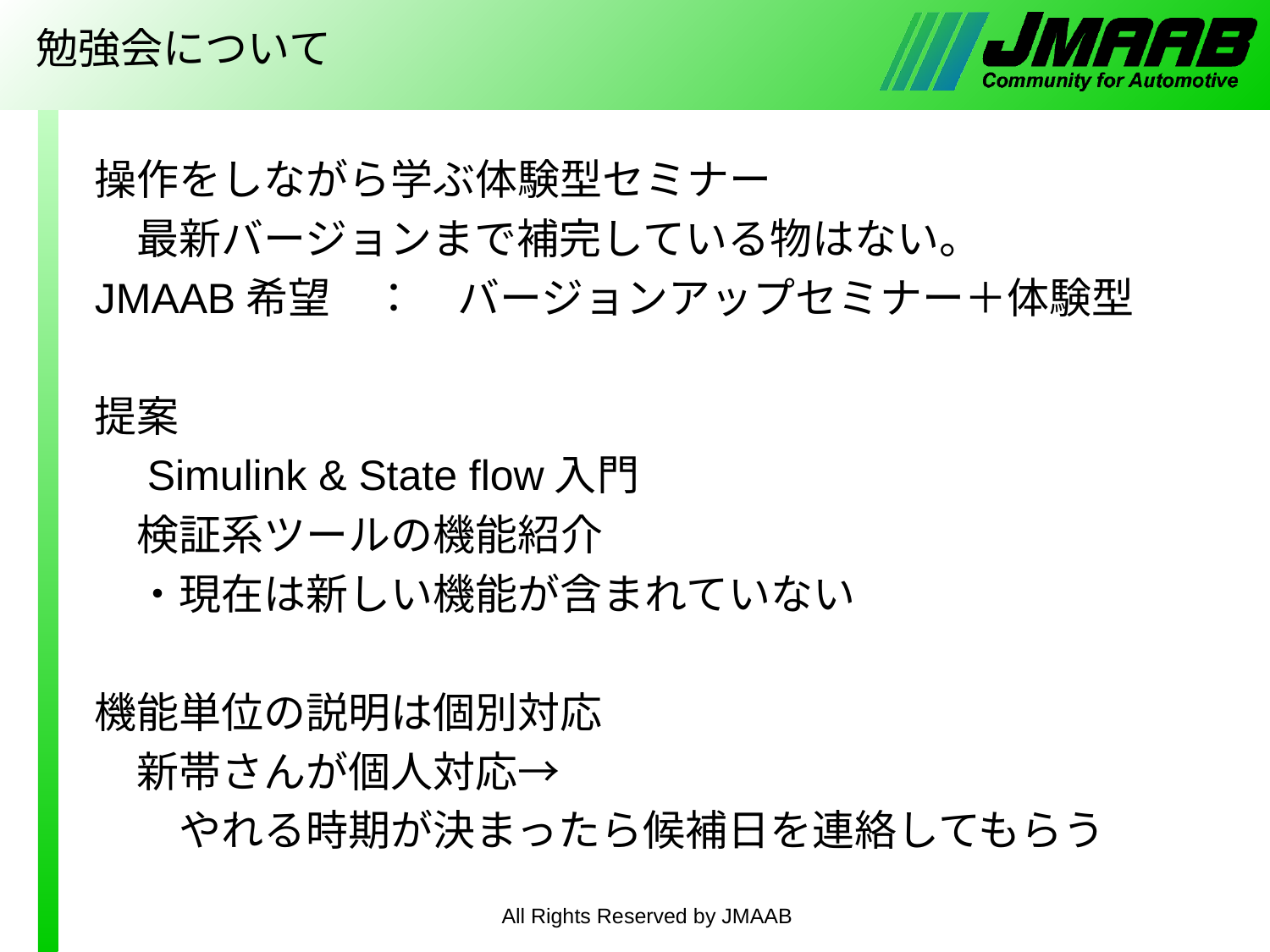

# 勉強会について
操作をしながら学ぶ体験型セミナー
　最新バージョンまで補完している物はない。
JMAAB希望　：　バージョンアップセミナー＋体験型

提案
　Simulink & State flow入門
　検証系ツールの機能紹介
　・現在は新しい機能が含まれていない

機能単位の説明は個別対応
　新帯さんが個人対応→
　　やれる時期が決まったら候補日を連絡してもらう